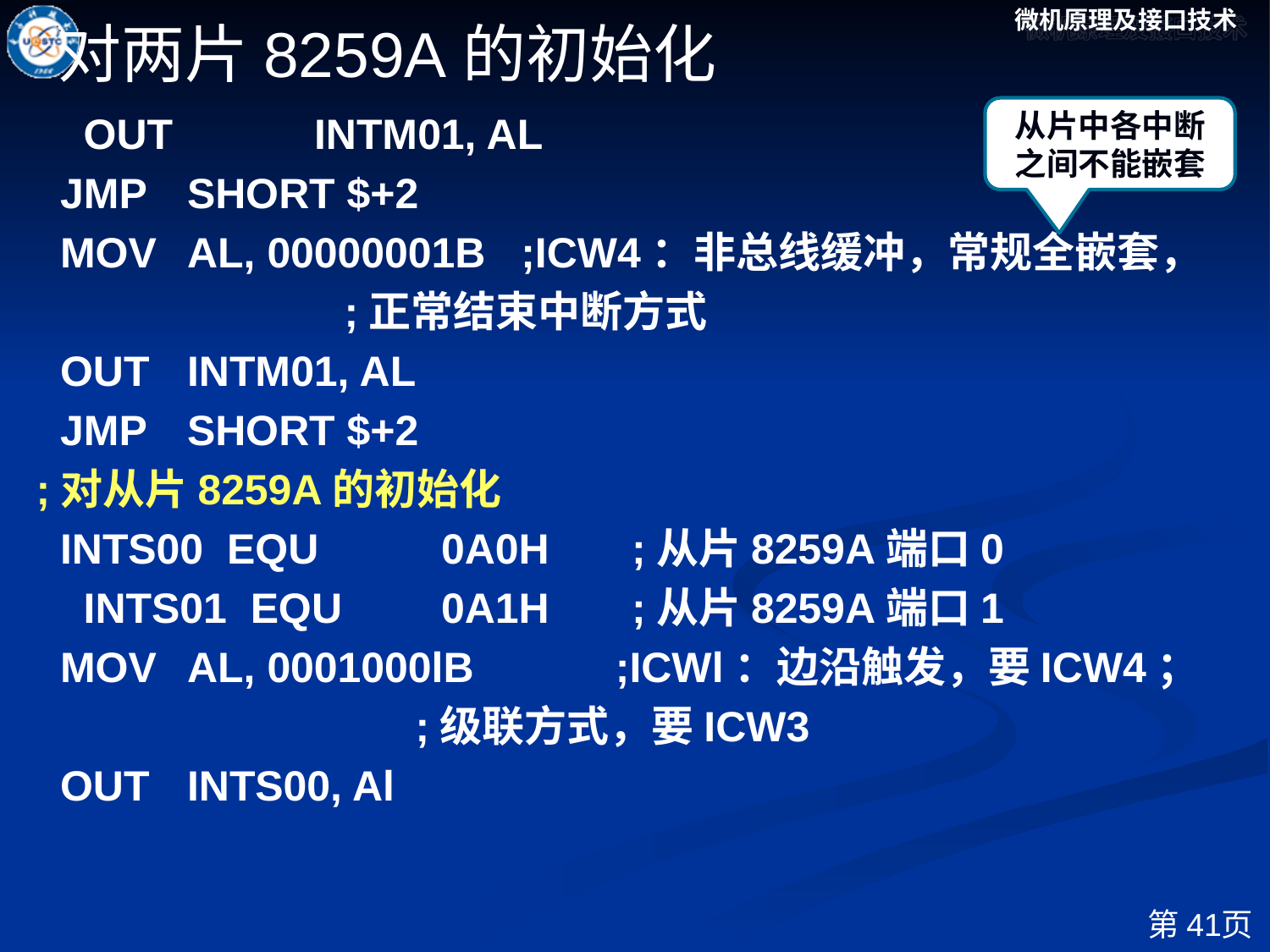

对两片8259A的初始化
从片中各中断之间不能嵌套
      OUT  	INTM01, AL
    	JMP 	SHORT $+2
    	MOV 	AL, 00000001B   ;ICW4：非总线缓冲，常规全嵌套，
                            ;正常结束中断方式
    	OUT  	INTM01, AL
    	JMP  	SHORT $+2
  ;对从片8259A的初始化
    	INTS00  EQU  	0A0H       ;从片8259A端口0
      INTS01  EQU  	0A1H       ;从片8259A端口1
    	MOV 	AL, 0001000lB	    ;ICWl：边沿触发，要ICW4；
                                  ;级联方式，要ICW3
    	OUT 	INTS00, Al